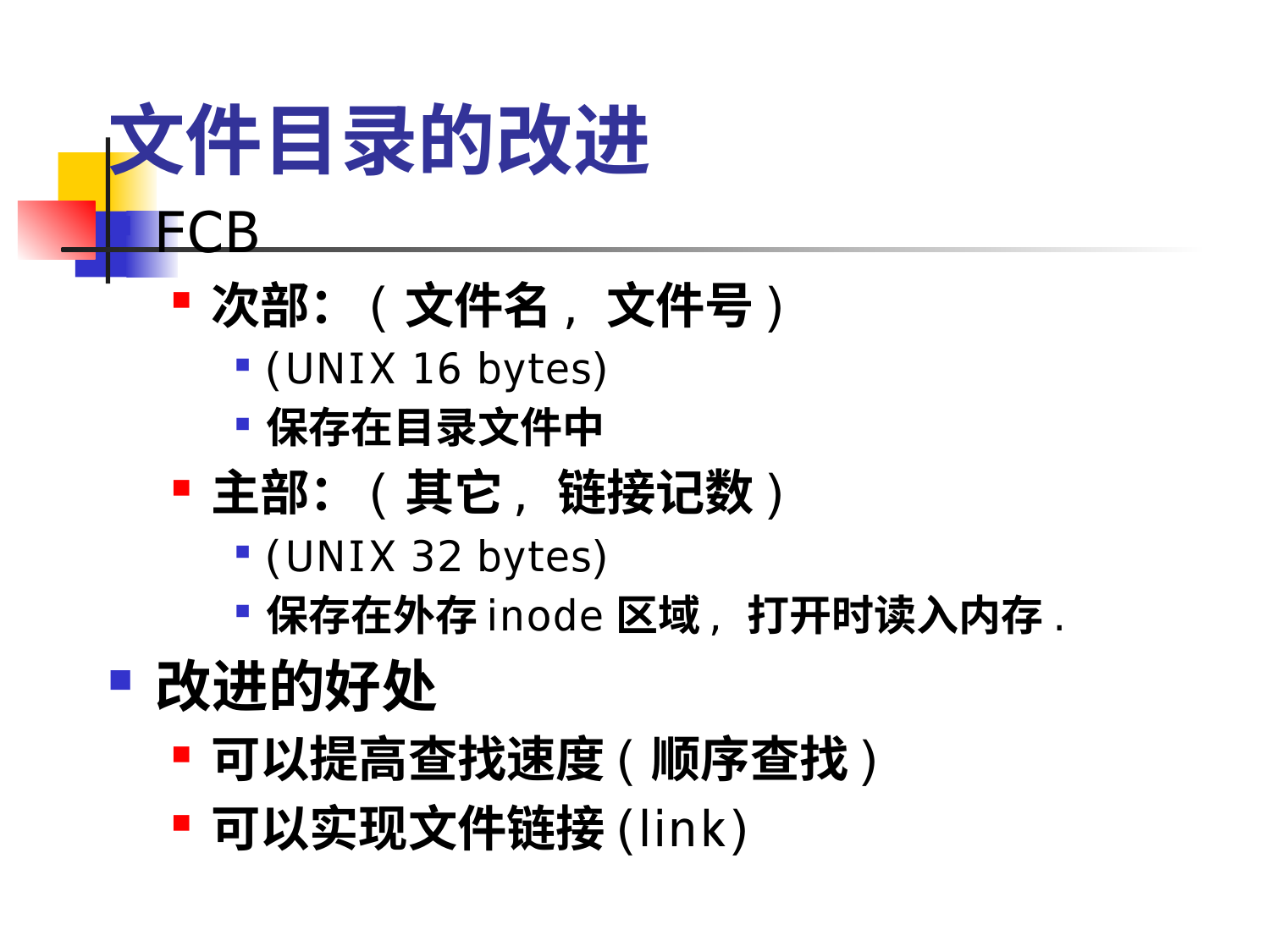

# 文件目录的改进
FCB
次部：(文件名, 文件号)
(UNIX 16 bytes)
保存在目录文件中
主部：(其它, 链接记数)
(UNIX 32 bytes)
保存在外存inode区域, 打开时读入内存.
改进的好处
可以提高查找速度(顺序查找)
可以实现文件链接(link)